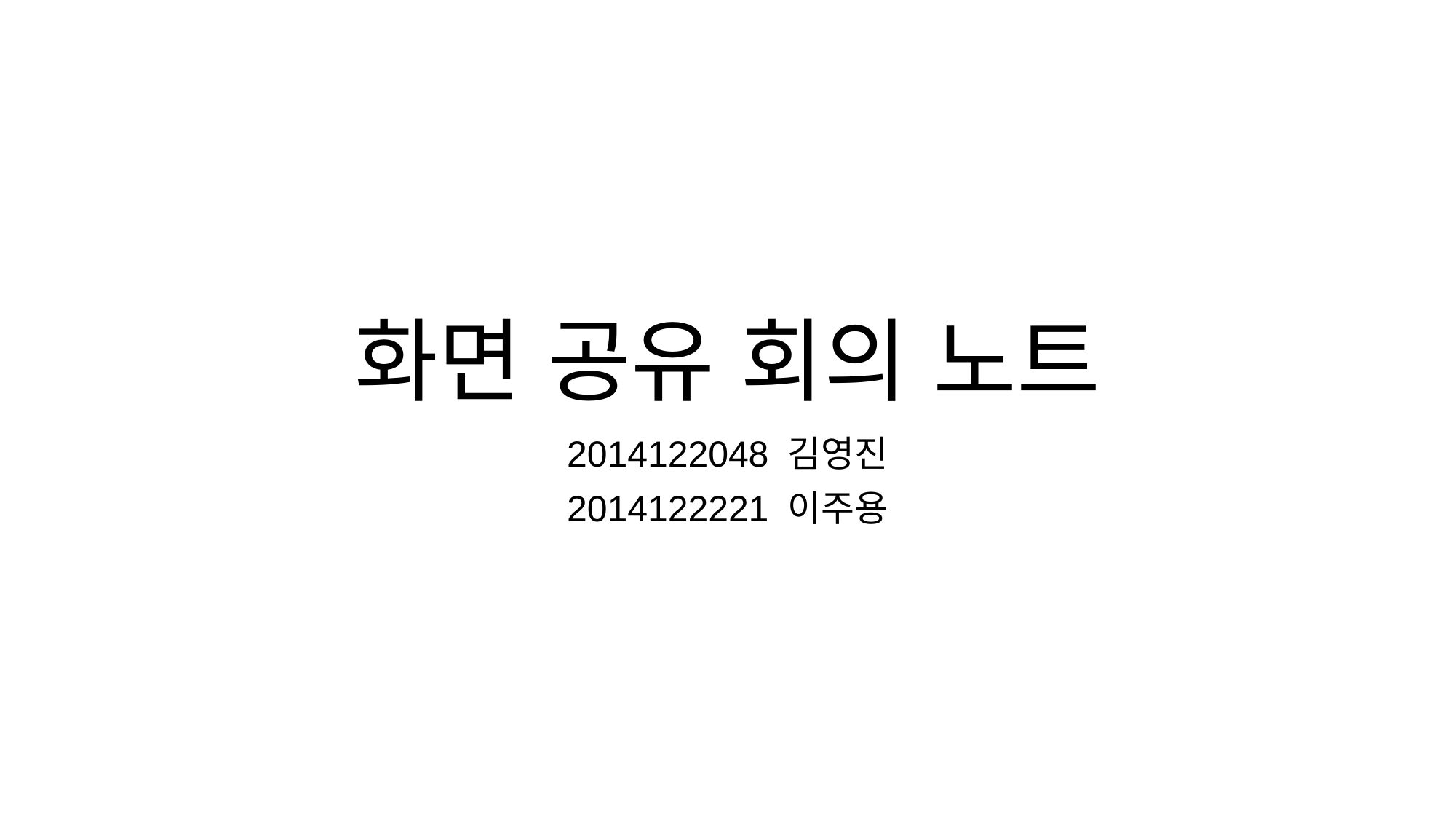

# 화면 공유 회의 노트
2014122048 김영진
2014122221 이주용